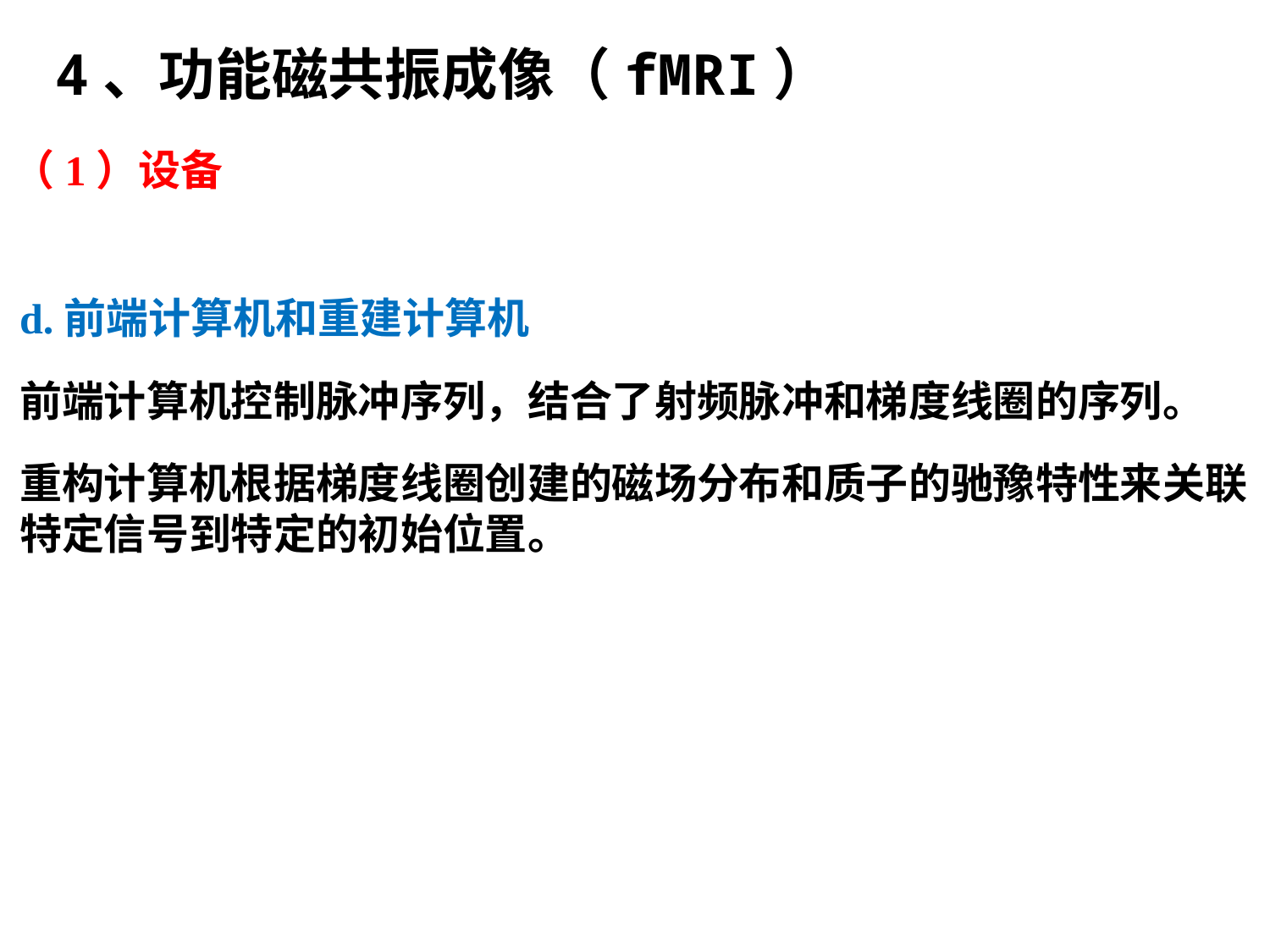

# 4、功能磁共振成像（fMRI）
（1）设备
d.前端计算机和重建计算机
前端计算机控制脉冲序列，结合了射频脉冲和梯度线圈的序列。
重构计算机根据梯度线圈创建的磁场分布和质子的驰豫特性来关联特定信号到特定的初始位置。